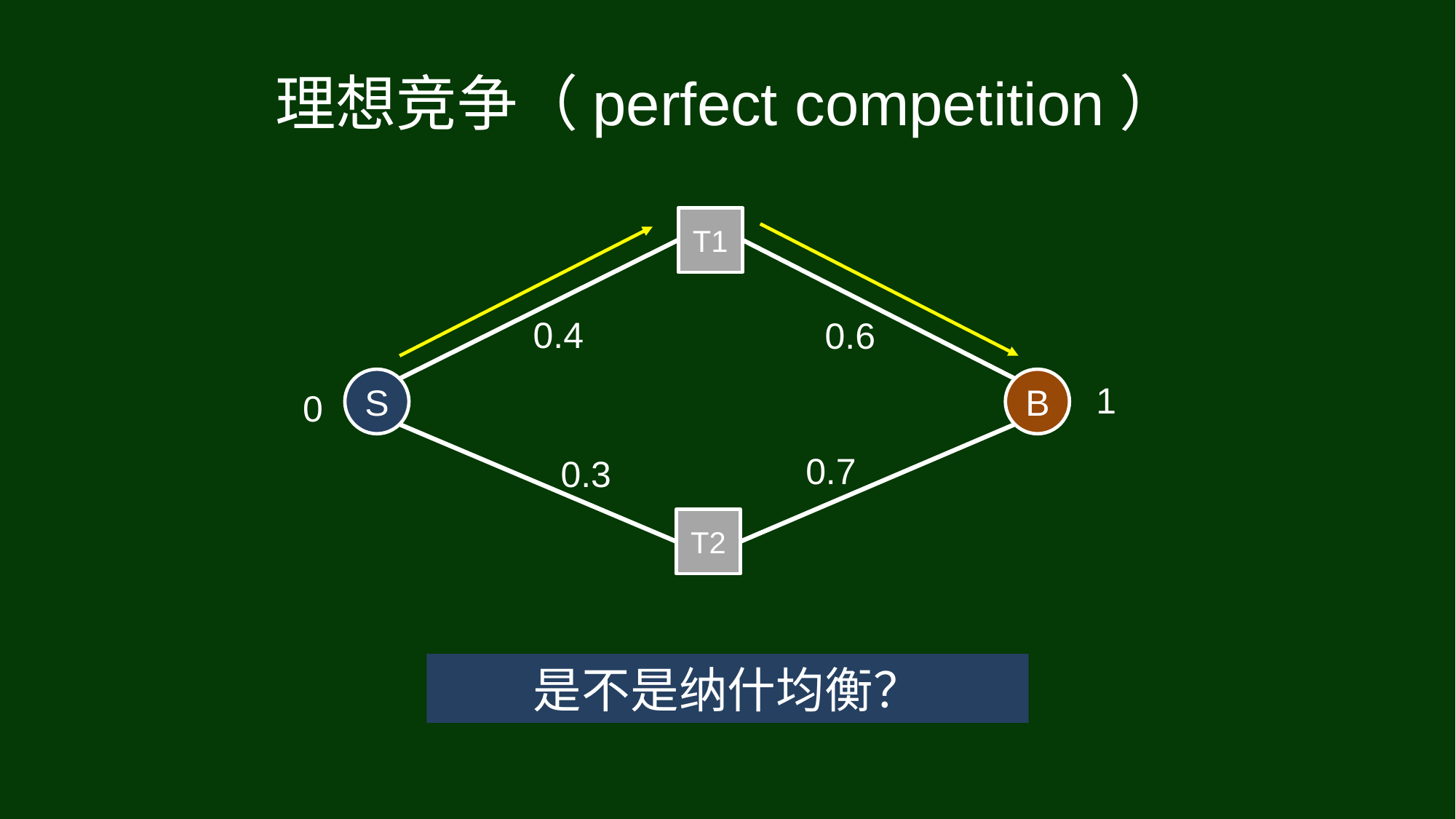

# 理想竞争（perfect competition）

T1
0.4
0.6
S
B
1
0
0.7
0.3
T2
是不是纳什均衡？